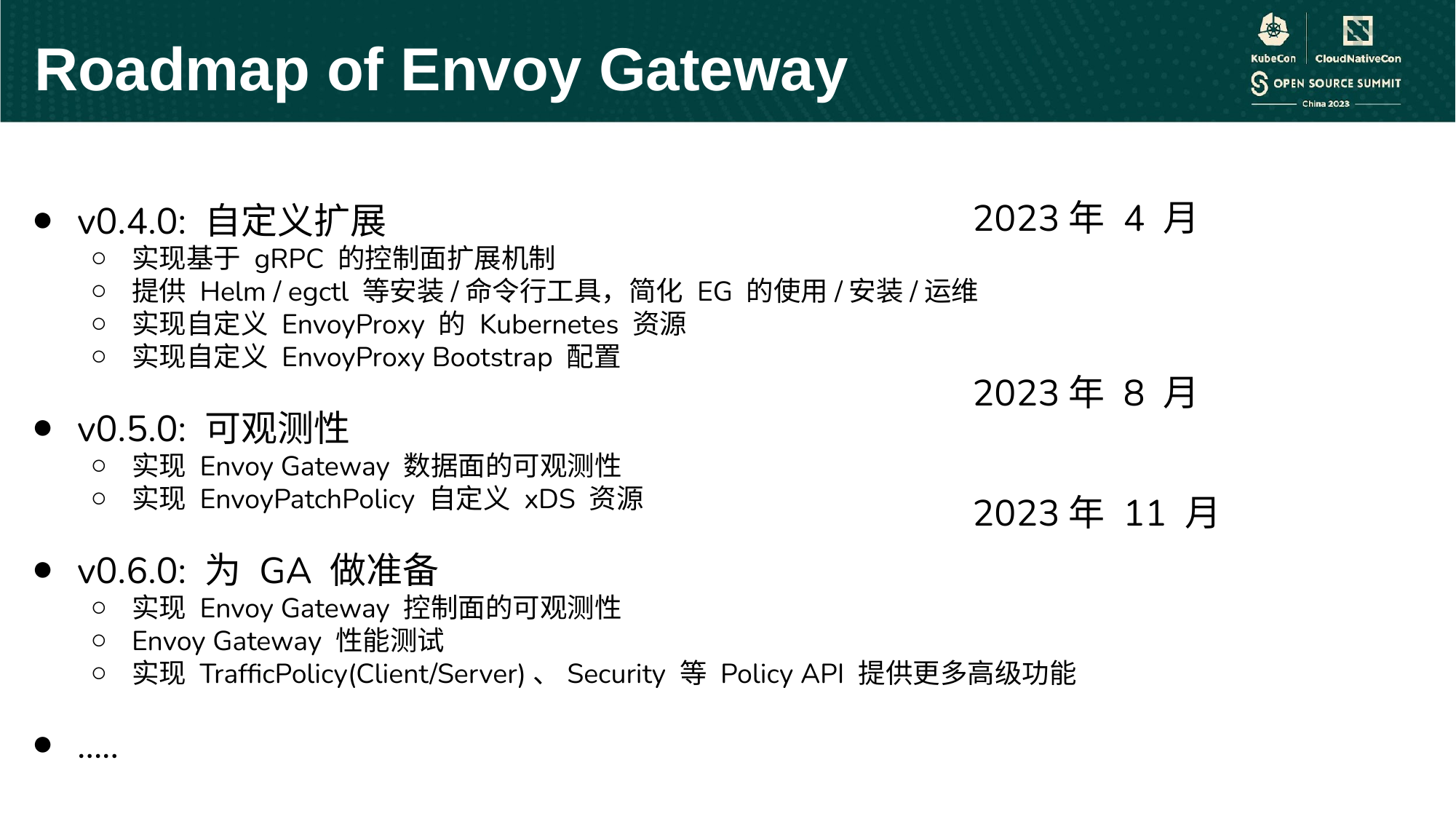

Roadmap of Envoy Gateway

v0.4.0: 自定义扩展
实现基于 gRPC 的控制面扩展机制
提供 Helm / egctl 等安装/命令行工具，简化 EG 的使用/安装/运维
实现自定义 EnvoyProxy 的 Kubernetes 资源
实现自定义 EnvoyProxy Bootstrap 配置

v0.5.0: 可观测性
实现 Envoy Gateway 数据面的可观测性
实现 EnvoyPatchPolicy 自定义 xDS 资源

v0.6.0: 为 GA 做准备
实现 Envoy Gateway 控制面的可观测性
Envoy Gateway 性能测试
实现 TrafficPolicy(Client/Server)、Security 等 Policy API 提供更多高级功能

…..
2023年 4 月

2023年 8 月

2023年 11 月